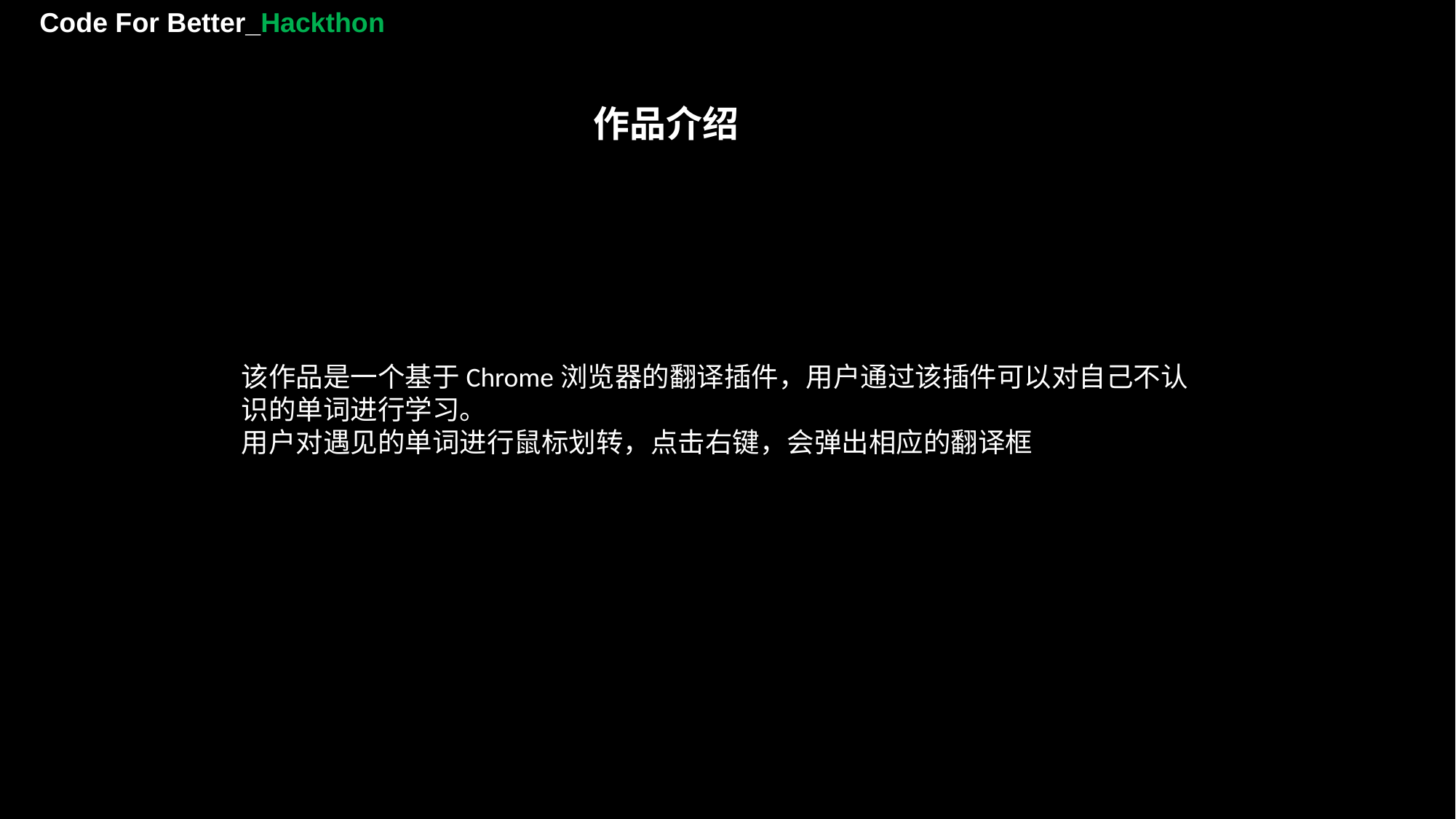

Code For Better_Hackthon
作品介绍
作品介绍
该作品是一个基于Chrome浏览器的翻译插件，用户通过该插件可以对自己不认识的单词进行学习。
用户对遇见的单词进行鼠标划转，点击右键，会弹出相应的翻译框